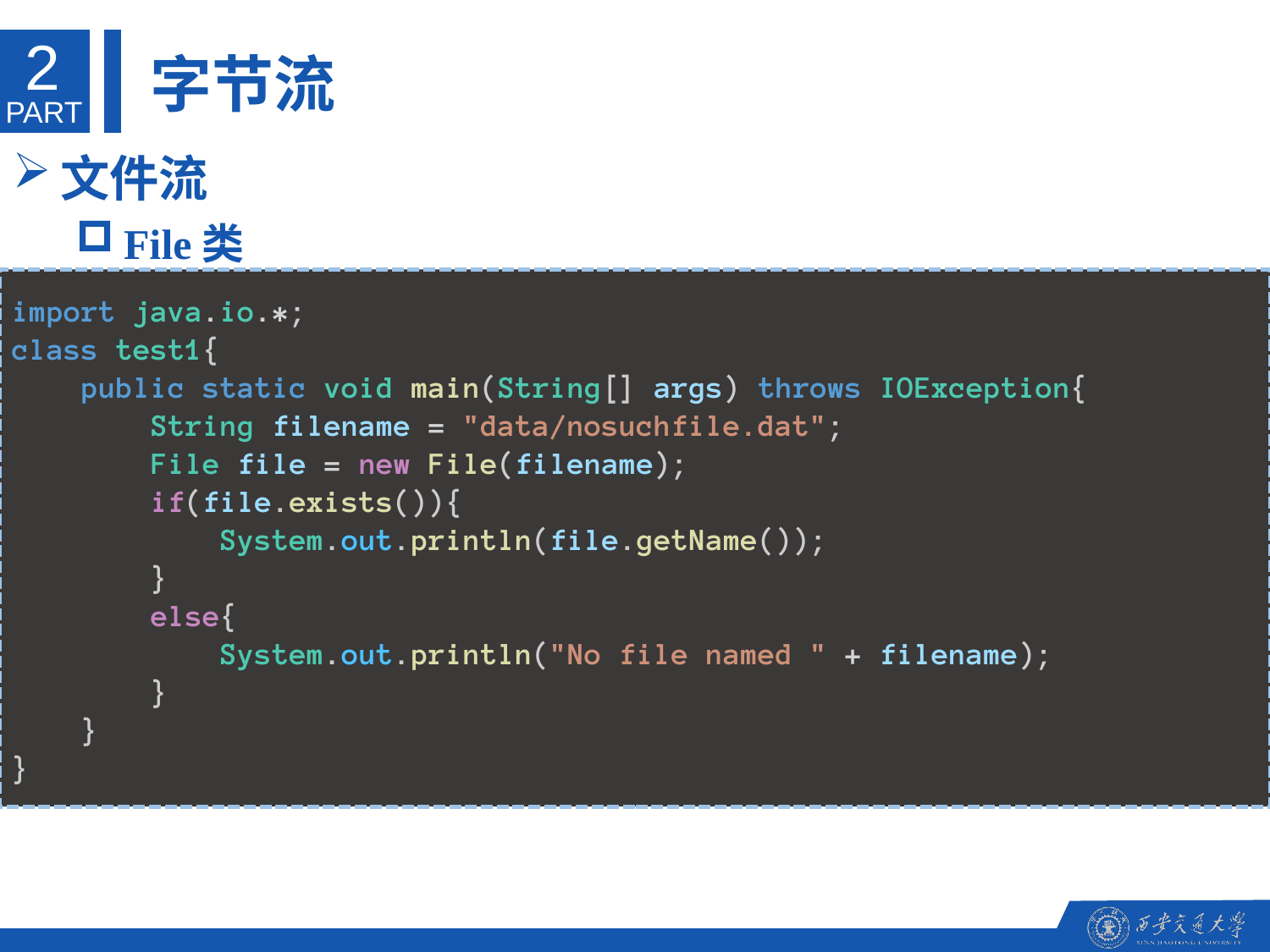

2
字节流
PART
文件流
File类
import java.io.*;
class test1{
    public static void main(String[] args) throws IOException{
        String filename = "data/nosuchfile.dat";
        File file = new File(filename);
        if(file.exists()){
            System.out.println(file.getName());
        }
        else{
            System.out.println("No file named " + filename);
        }
    }
}